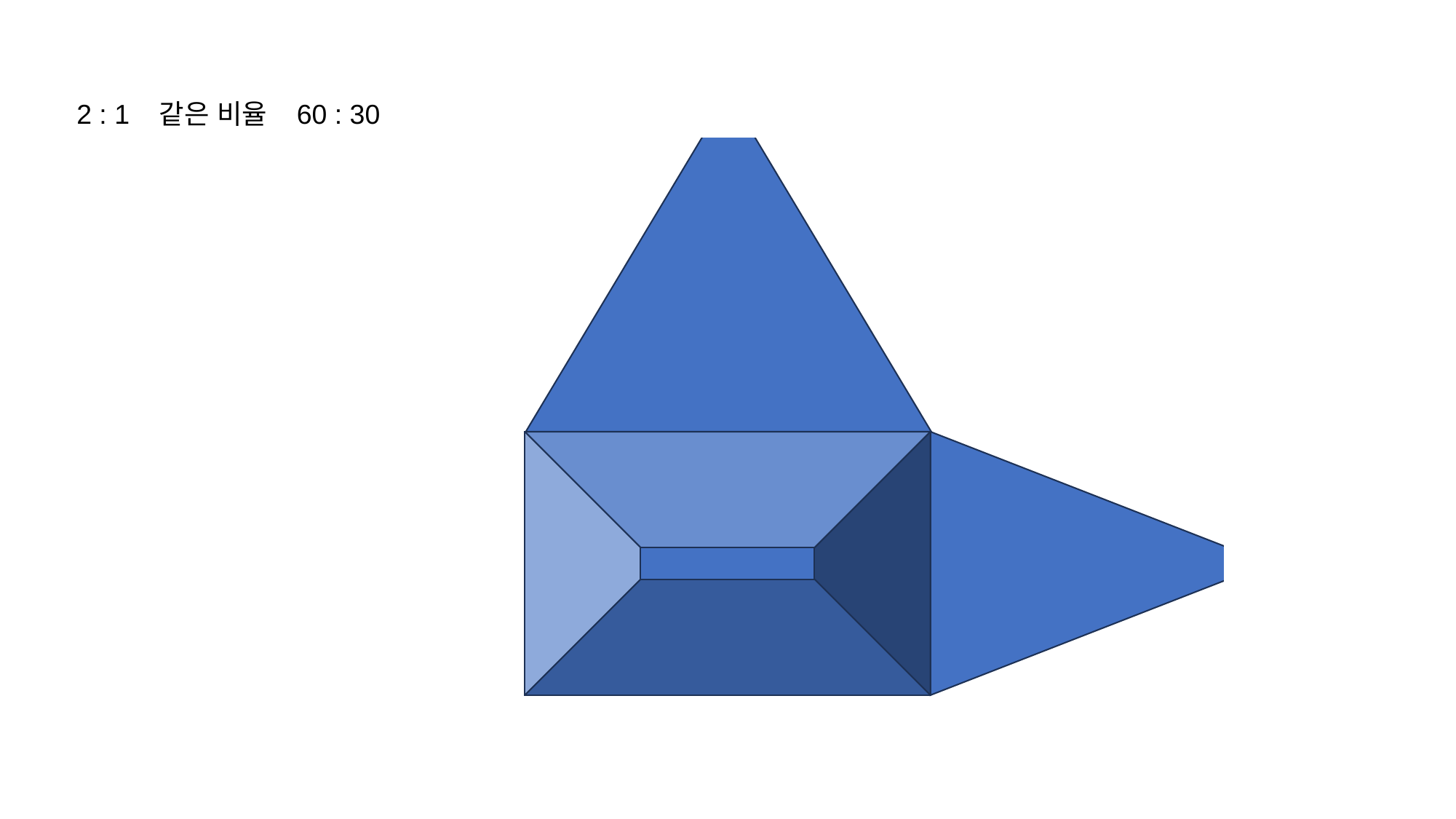

2 : 1   같은 비율   60 : 30